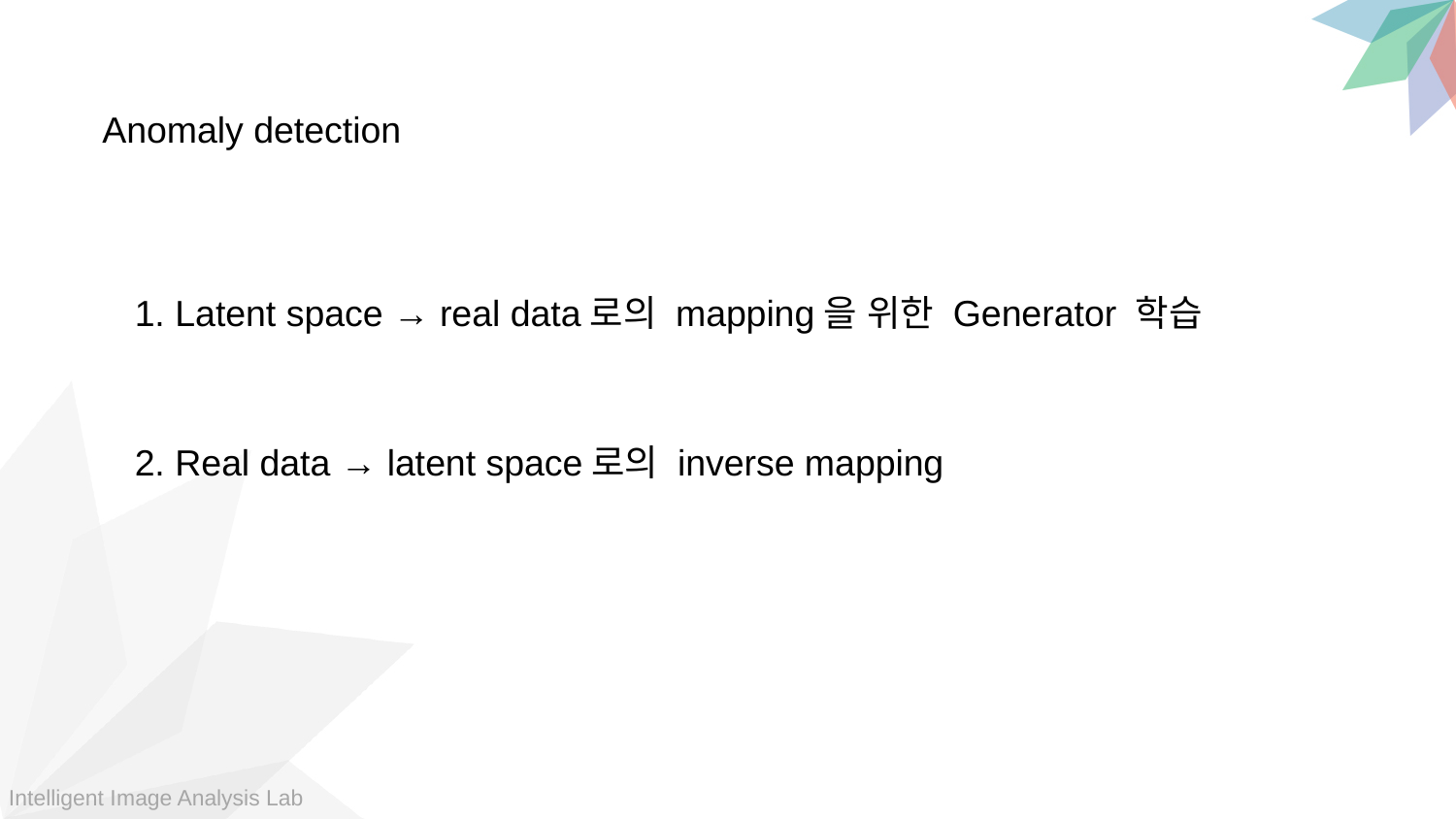

Anomaly detection
1. Latent space → real data로의 mapping을 위한 Generator 학습
2. Real data → latent space로의 inverse mapping